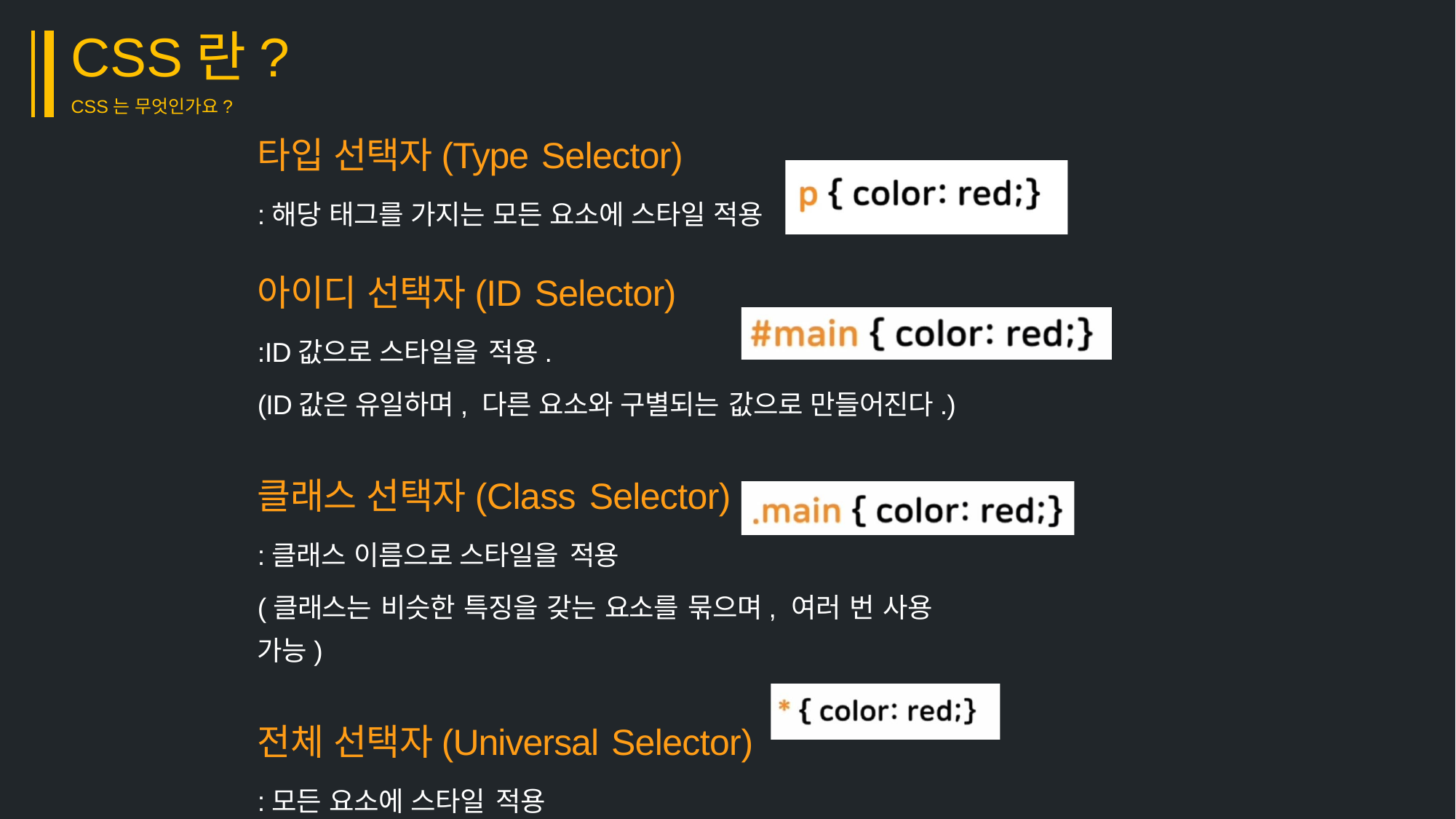

CSS란?

CSS는 무엇인가요?
타입 선택자(Type Selector)
:해당 태그를 가지는 모든 요소에 스타일 적용

아이디 선택자(ID Selector)
:ID값으로 스타일을 적용.
(ID값은 유일하며, 다른 요소와 구별되는 값으로 만들어진다.)

클래스 선택자(Class Selector)
:클래스 이름으로 스타일을 적용
(클래스는 비슷한 특징을 갖는 요소를 묶으며, 여러 번 사용 가능)

전체 선택자(Universal Selector)
:모든 요소에 스타일 적용